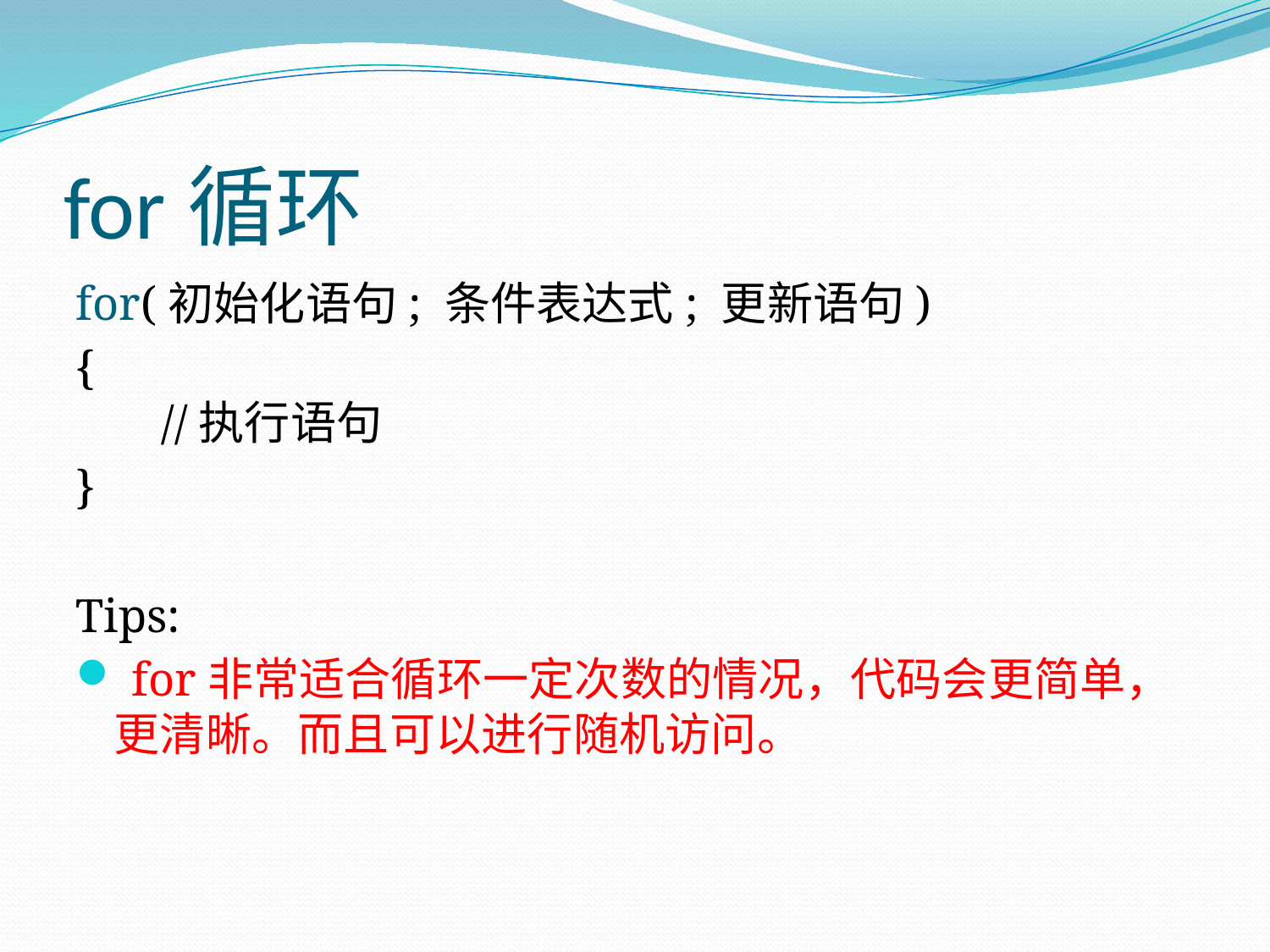

# for循环
for(初始化语句; 条件表达式; 更新语句)
{
    //执行语句
}

Tips:
 for非常适合循环一定次数的情况，代码会更简单，更清晰。而且可以进行随机访问。